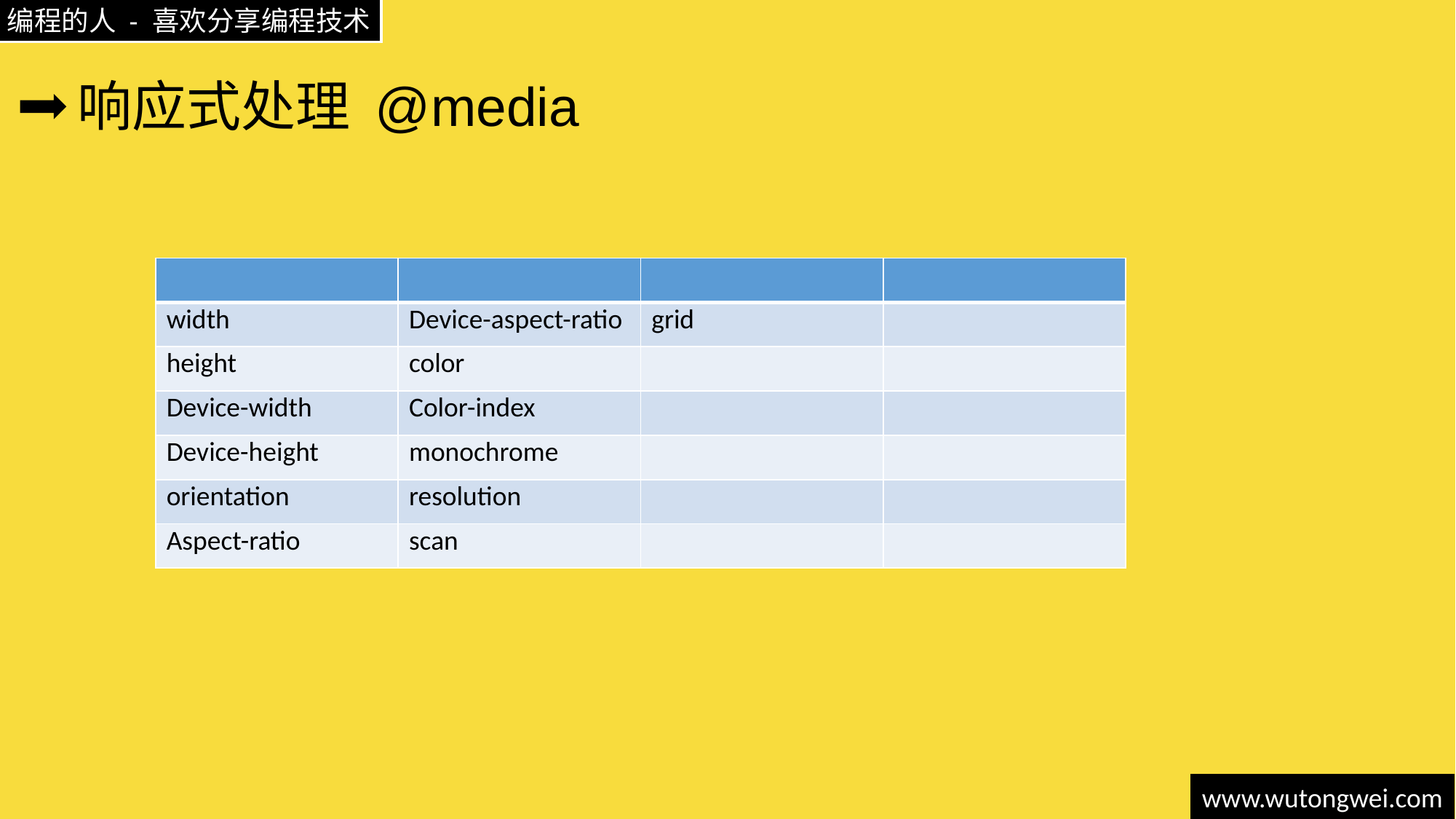

# 响应式处理 @media
|  |  |  |  |
| --- | --- | --- | --- |
| width | Device-aspect-ratio | grid |  |
| height | color |  |  |
| Device-width | Color-index |  |  |
| Device-height | monochrome |  |  |
| orientation | resolution |  |  |
| Aspect-ratio | scan |  |  |